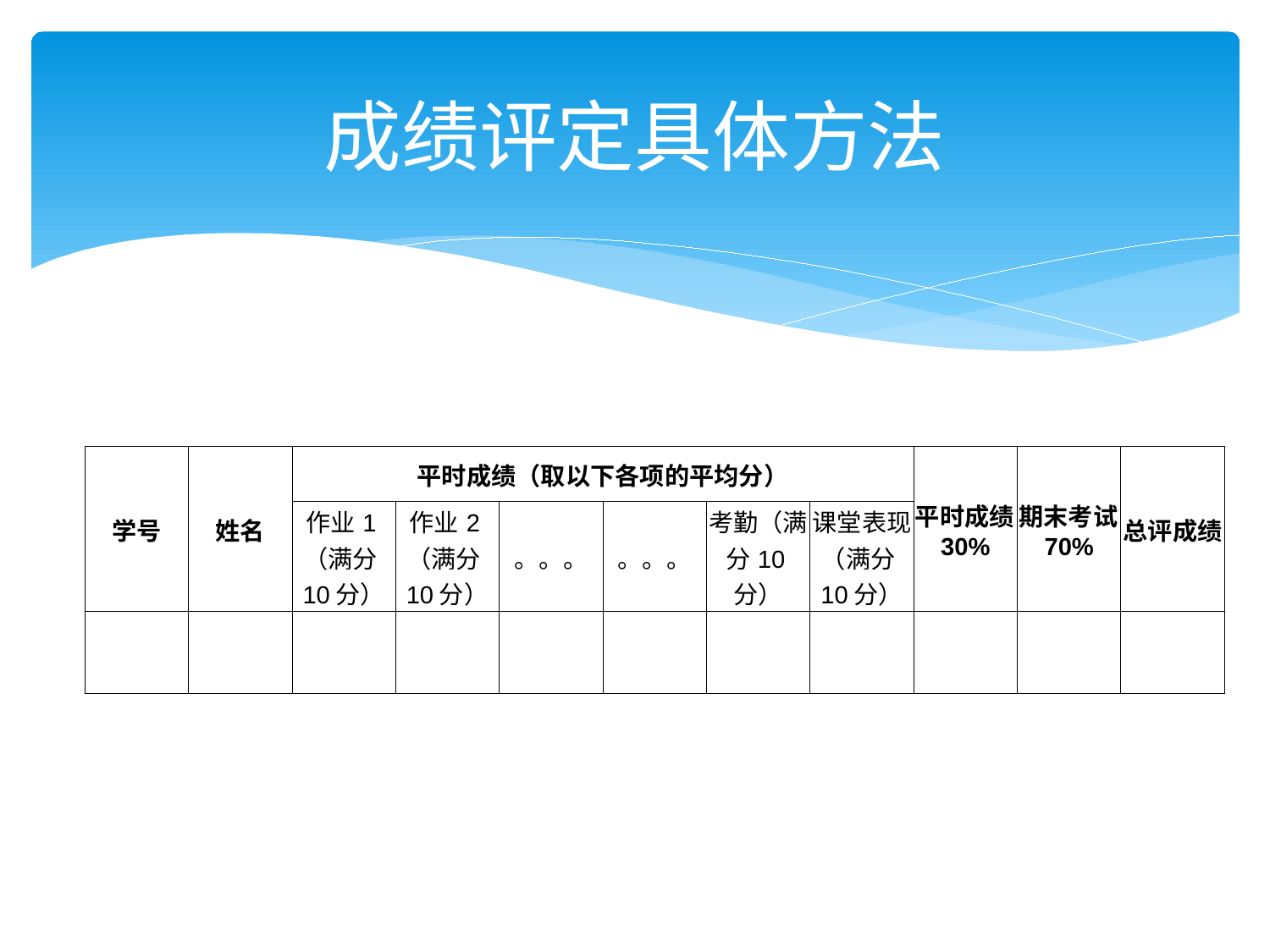

# 成绩评定具体方法
| 学号 | 姓名 | 平时成绩（取以下各项的平均分） |  |  |  |  |  | 平时成绩30% | 期末考试70% | 总评成绩 |
| --- | --- | --- | --- | --- | --- | --- | --- | --- | --- | --- |
|  |  | 作业1（满分10分） | 作业2（满分10分） | 。。。 | 。。。 | 考勤（满分10分） | 课堂表现（满分10分） |  |  |  |
|  |  |  |  |  |  |  |  |  |  |  |